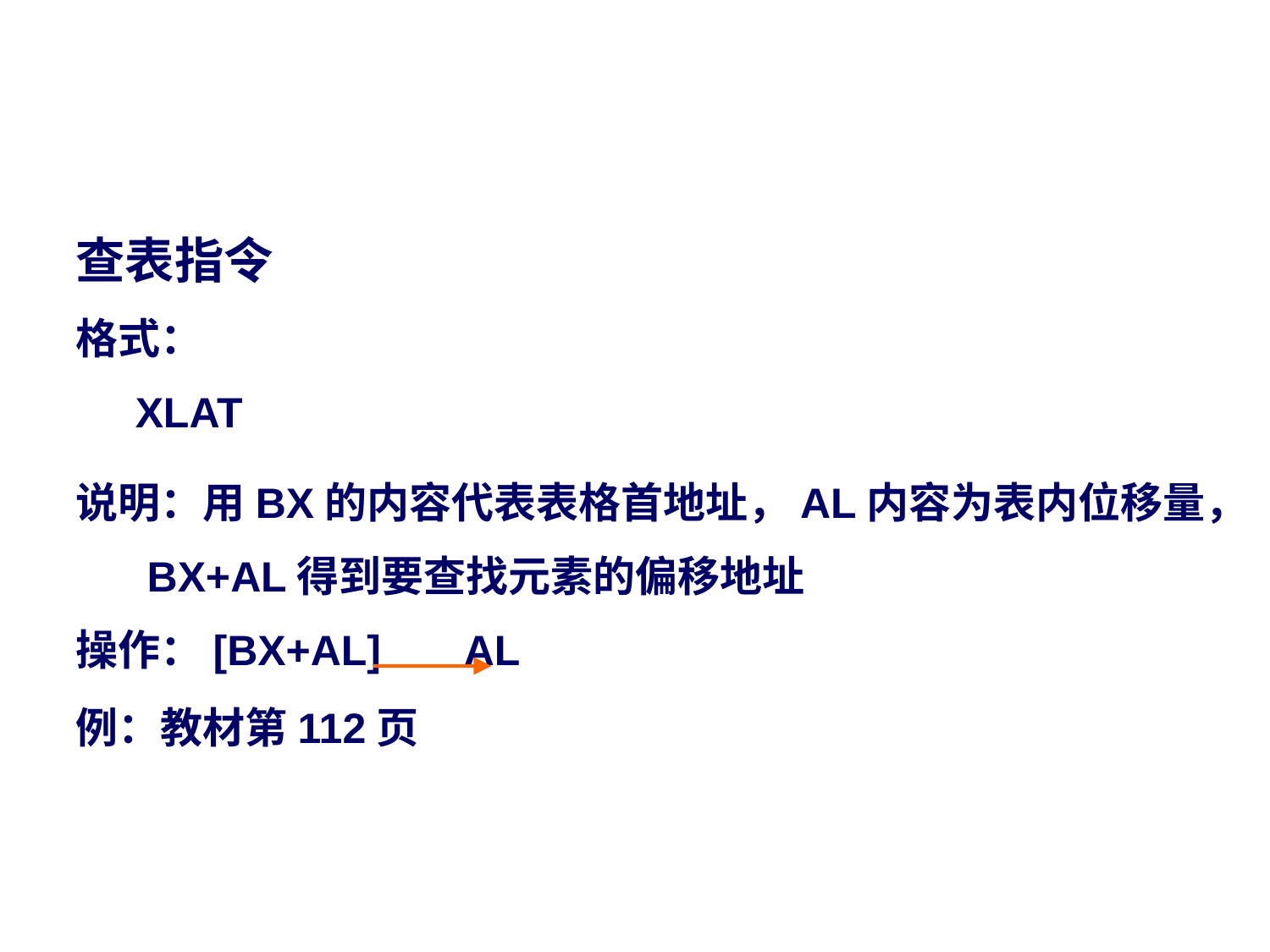

#
查表指令
格式：
     XLAT
说明：用BX的内容代表表格首地址，AL内容为表内位移量，
      BX+AL得到要查找元素的偏移地址
操作：[BX+AL]       AL
例：教材第112页